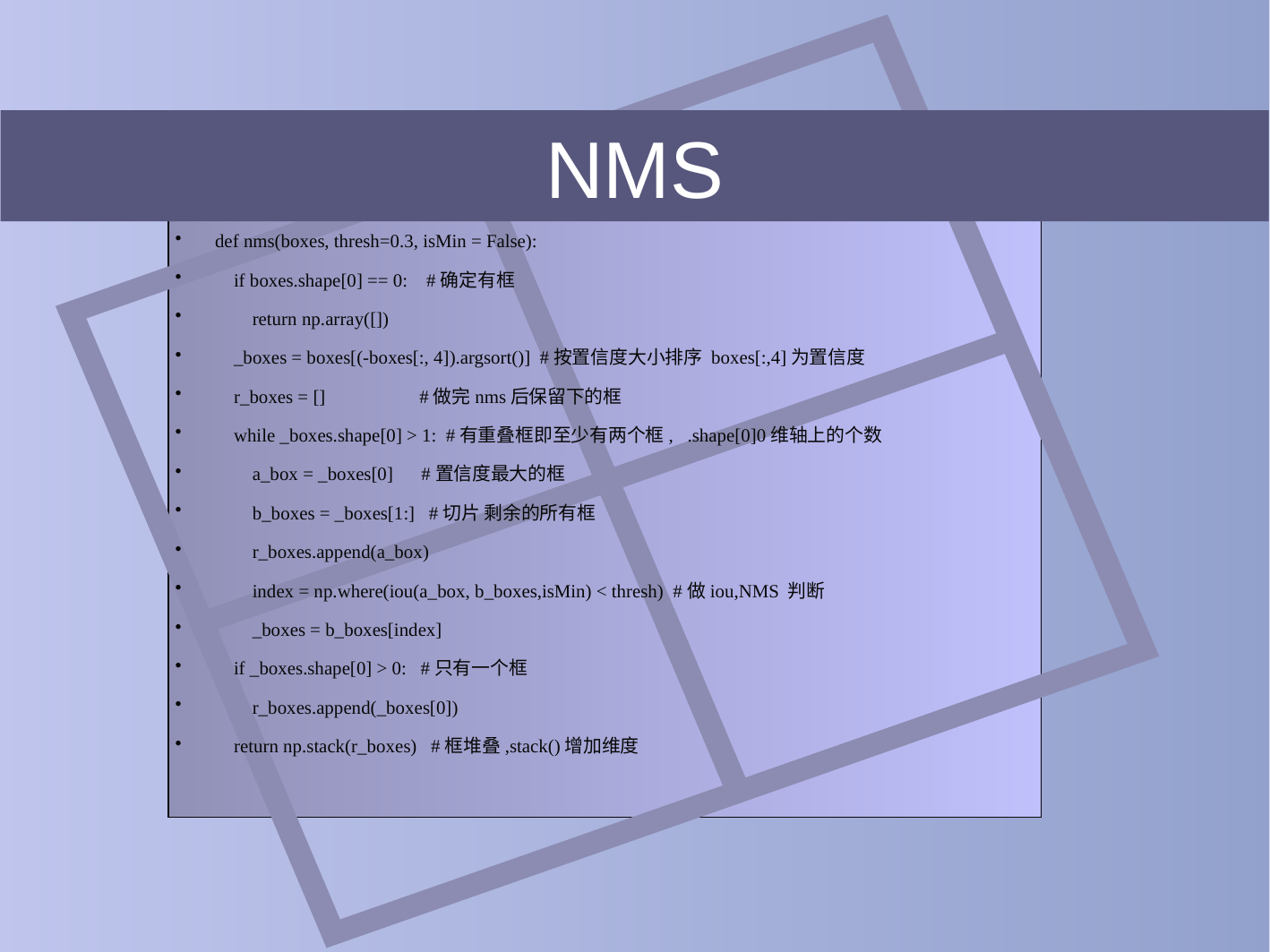

# NMS
def nms(boxes, thresh=0.3, isMin = False):
    if boxes.shape[0] == 0:    #确定有框
        return np.array([])
    _boxes = boxes[(-boxes[:, 4]).argsort()]  #按置信度大小排序 boxes[:,4]为置信度
    r_boxes = []                    #做完nms后保留下的框
    while _boxes.shape[0] > 1:  #有重叠框即至少有两个框,   .shape[0]0维轴上的个数
        a_box = _boxes[0]      #置信度最大的框
        b_boxes = _boxes[1:]   #切片 剩余的所有框
        r_boxes.append(a_box)
        index = np.where(iou(a_box, b_boxes,isMin) < thresh)  #做iou,NMS 判断
        _boxes = b_boxes[index]
    if _boxes.shape[0] > 0:   #只有一个框
        r_boxes.append(_boxes[0])
    return np.stack(r_boxes)   #框堆叠,stack()增加维度